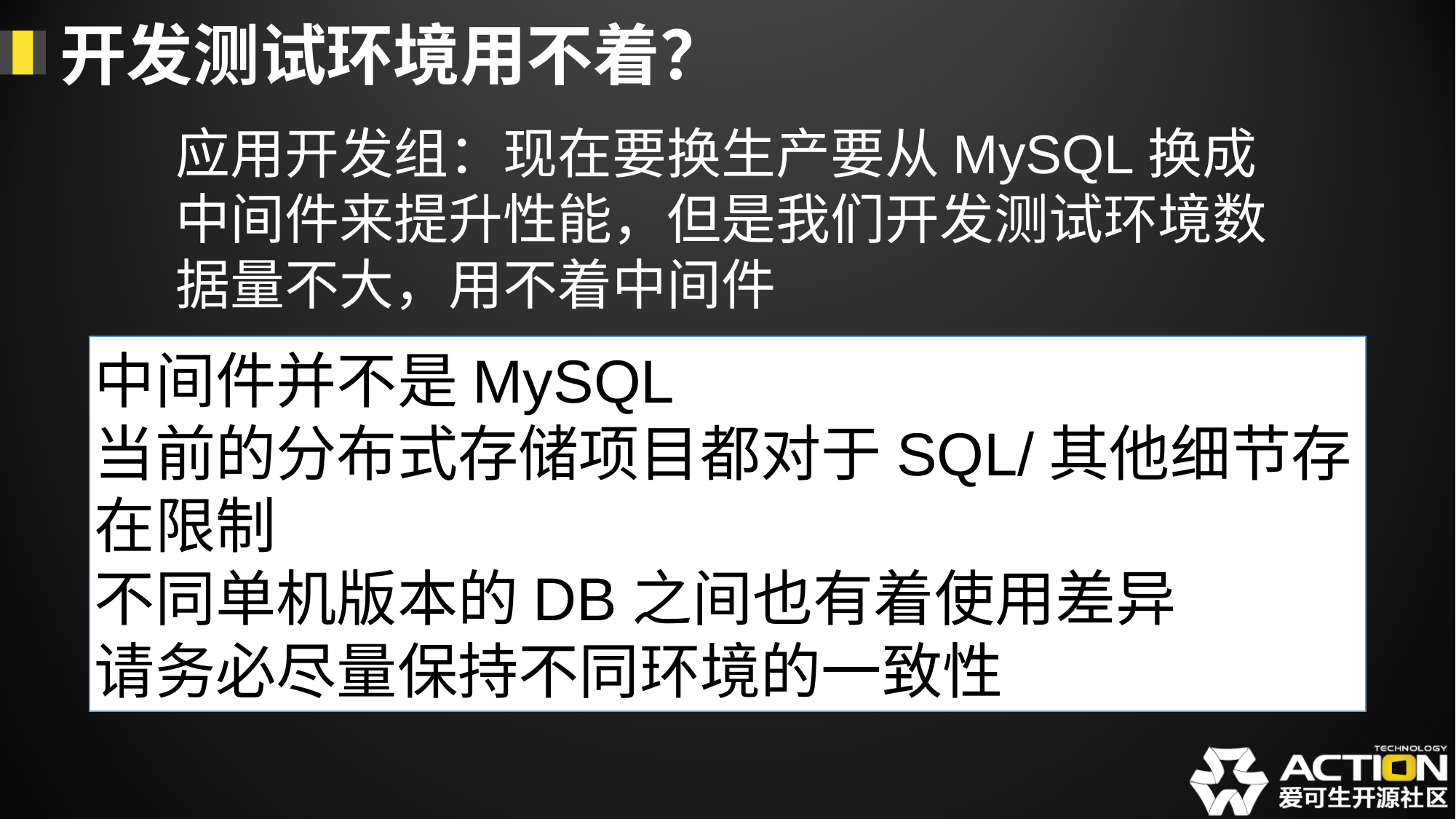

开发测试环境用不着？
应用开发组：现在要换生产要从MySQL换成中间件来提升性能，但是我们开发测试环境数据量不大，用不着中间件
中间件并不是MySQL
当前的分布式存储项目都对于SQL/其他细节存在限制
不同单机版本的DB之间也有着使用差异
请务必尽量保持不同环境的一致性
使用起来好方便，什么限制都没有
什么，上线了这个SQL不行，那个SQL也不行
上线了才发现不行，各种撕逼